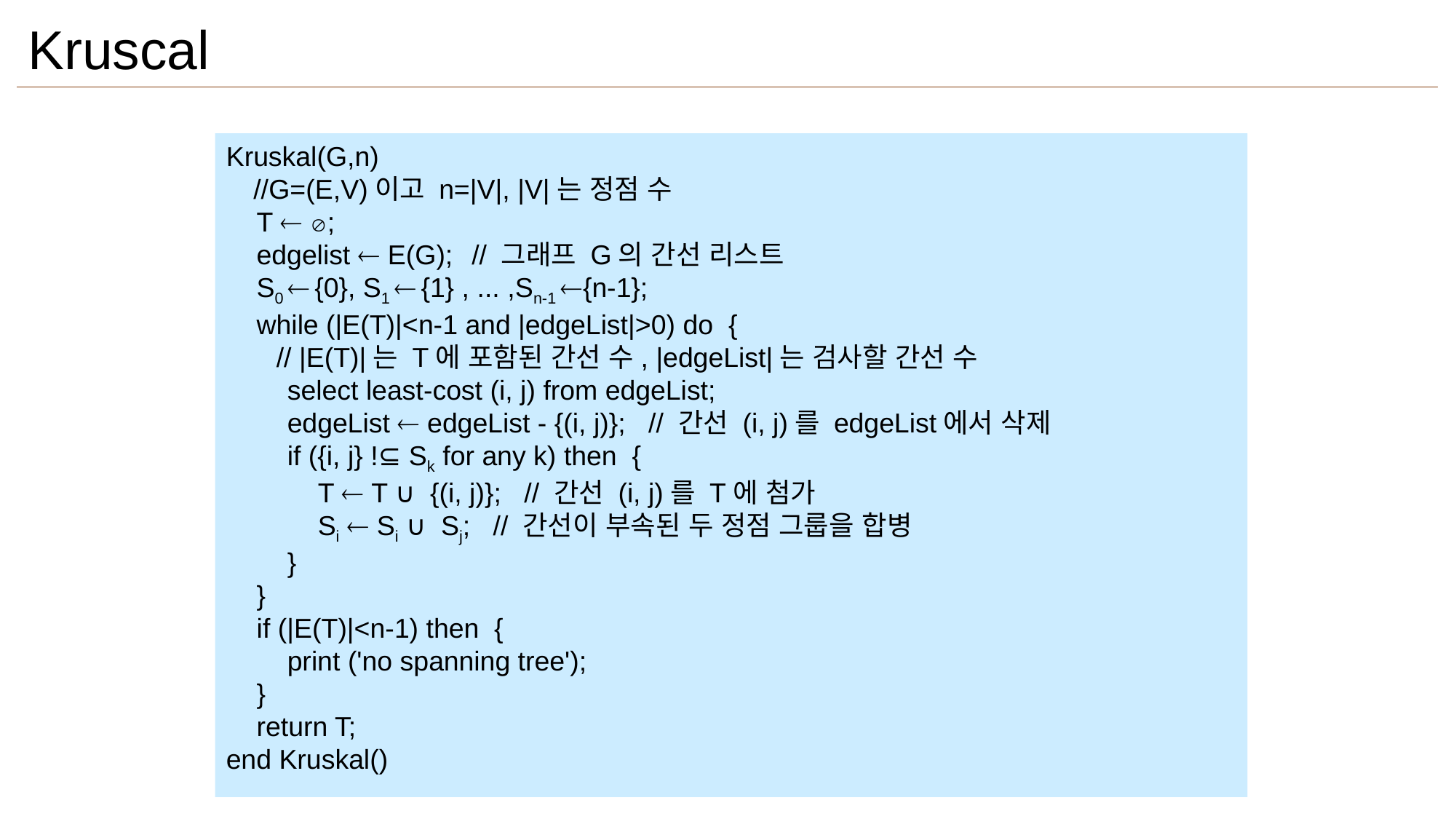

Kruscal
Kruskal(G,n)
	//G=(E,V)이고 n=|V|, |V|는 정점 수
    T ← ∅;
    edgelist ← E(G);	// 그래프 G의 간선 리스트
    S0 ← {0}, S1 ← {1} , ... ,Sn-1 ←{n-1};
    while (|E(T)|<n-1 and |edgeList|>0) do  {
 	   // |E(T)|는 T에 포함된 간선 수, |edgeList|는 검사할 간선 수
        select least-cost (i, j) from edgeList;
        edgeList ← edgeList - {(i, j)};   // 간선 (i, j)를 edgeList에서 삭제
        if ({i, j} !⊆ Sk for any k) then  {
            T ← T ∪ {(i, j)};   // 간선 (i, j)를 T에 첨가
            Si ← Si ∪ Sj;   // 간선이 부속된 두 정점 그룹을 합병
        }
    }
    if (|E(T)|<n-1) then  {
        print ('no spanning tree');
    }
    return T;
end Kruskal()